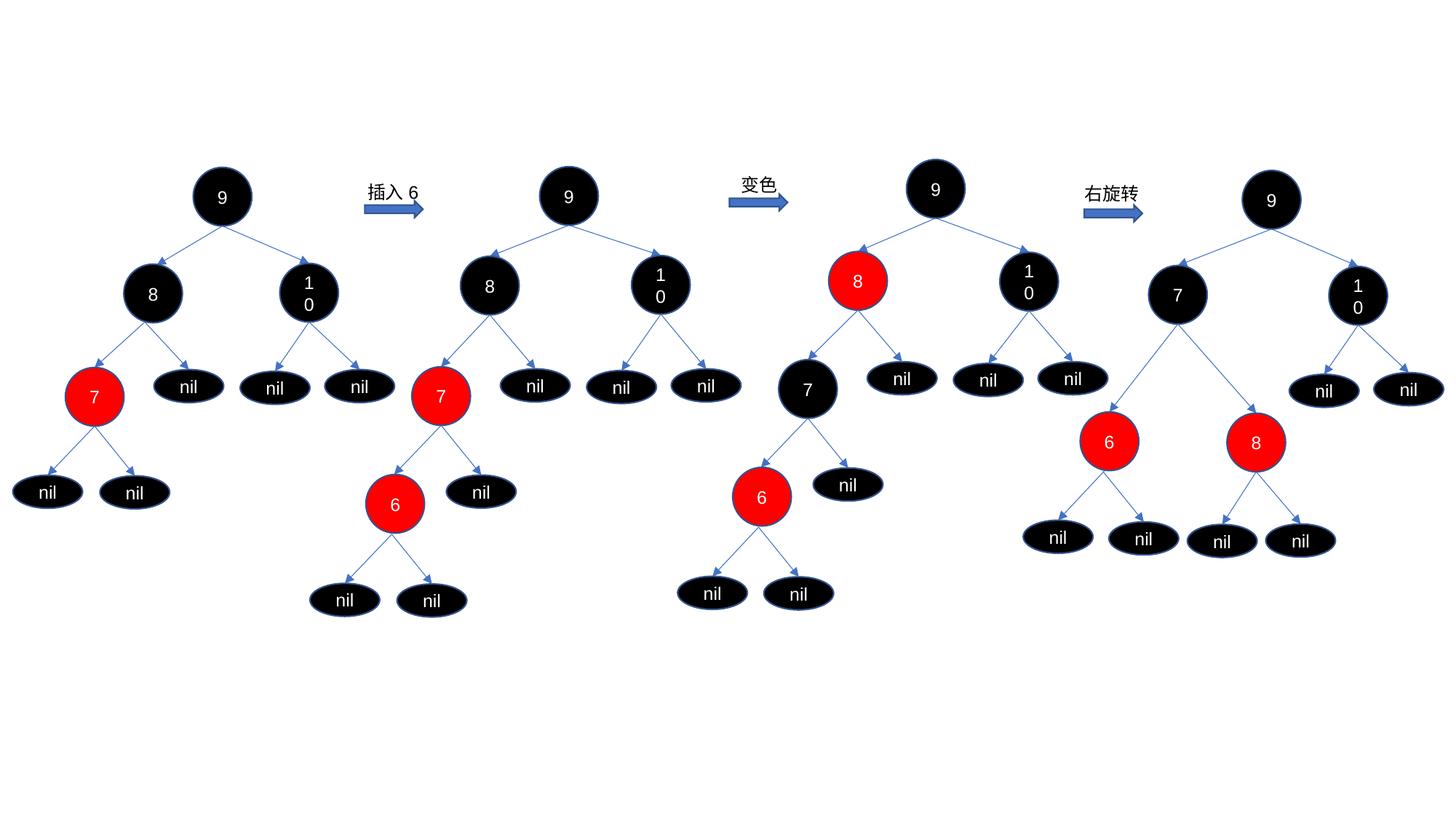

9
9
9
 变色
9
插入6
右旋转

8
10
10
8
10
8
7
10
7
nil
nil
nil
7
7
nil
nil
nil
nil
nil
nil
nil
nil
6
8
6
nil
6
nil
nil
nil
nil
nil
nil
nil
nil
nil
nil
nil